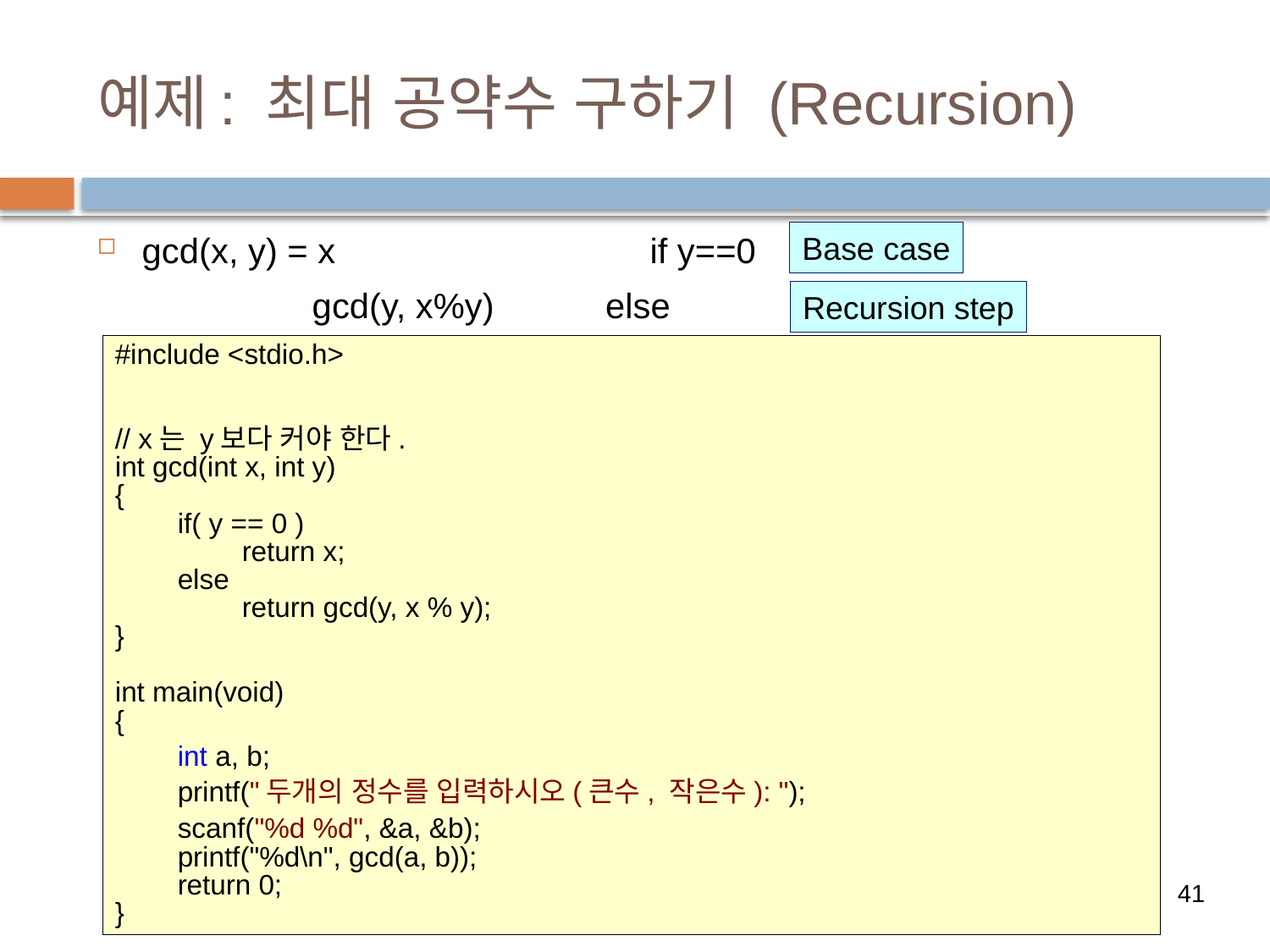

# 예제: 최대 공약수 구하기 (Recursion)
gcd(x, y) = x 			if y==0
	         gcd(y, x%y) 	else
Base case
Recursion step
#include <stdio.h>

// x는 y보다 커야 한다.
int gcd(int x, int y)
{
        if( y == 0 )
	return x;
        else
	return gcd(y, x % y);
}

int main(void)
{
        int a, b;
        printf("두개의 정수를 입력하시오(큰수, 작은수): ");
        scanf("%d %d", &a, &b);
        printf("%d\n", gcd(a, b));
        return 0;
}
41